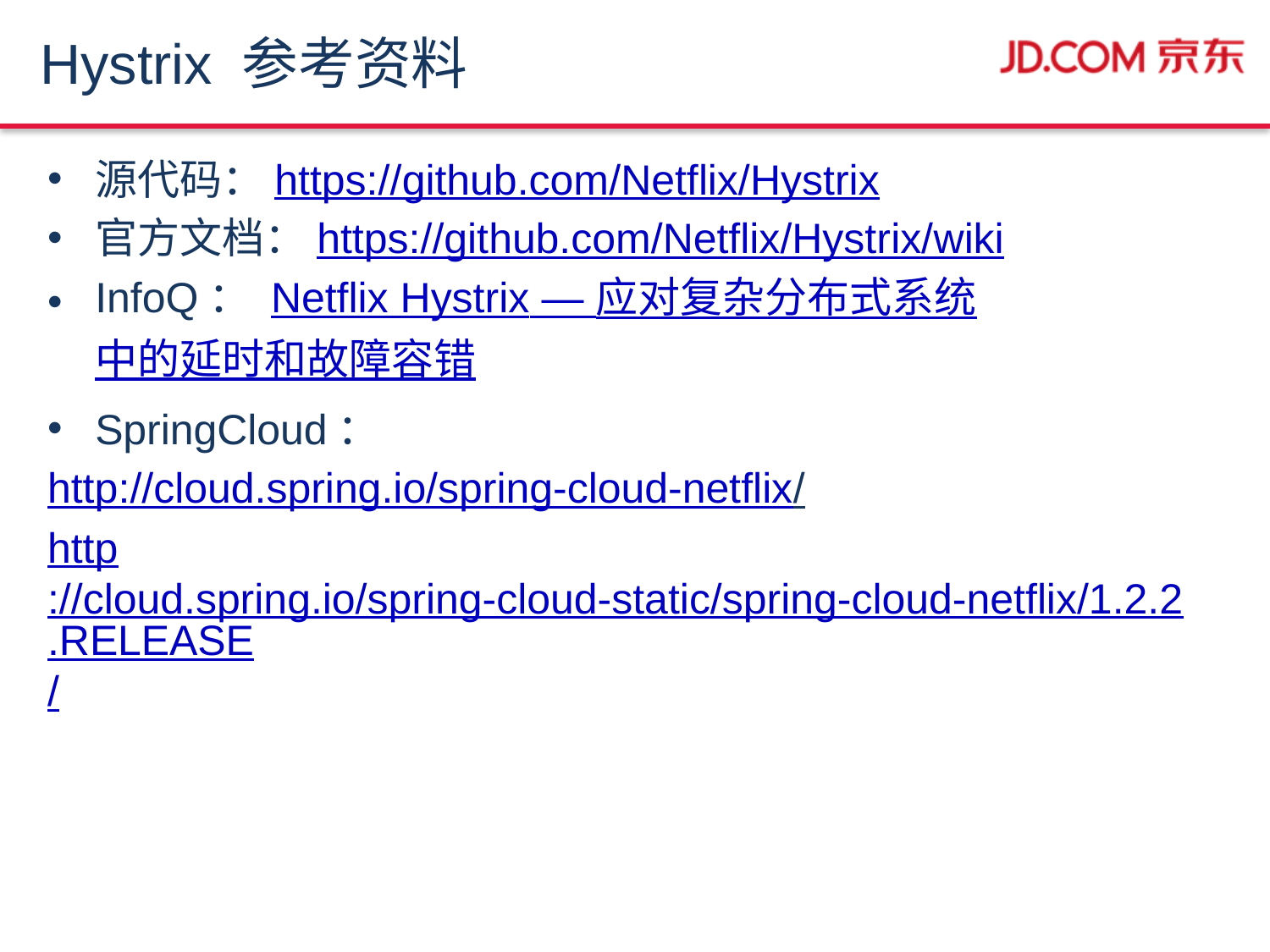

# Hystrix 参考资料
源代码：https://github.com/Netflix/Hystrix
官方文档：https://github.com/Netflix/Hystrix/wiki
InfoQ： Netflix Hystrix — 应对复杂分布式系统中的延时和故障容错
SpringCloud：
http://cloud.spring.io/spring-cloud-netflix/
http://cloud.spring.io/spring-cloud-static/spring-cloud-netflix/1.2.2.RELEASE/